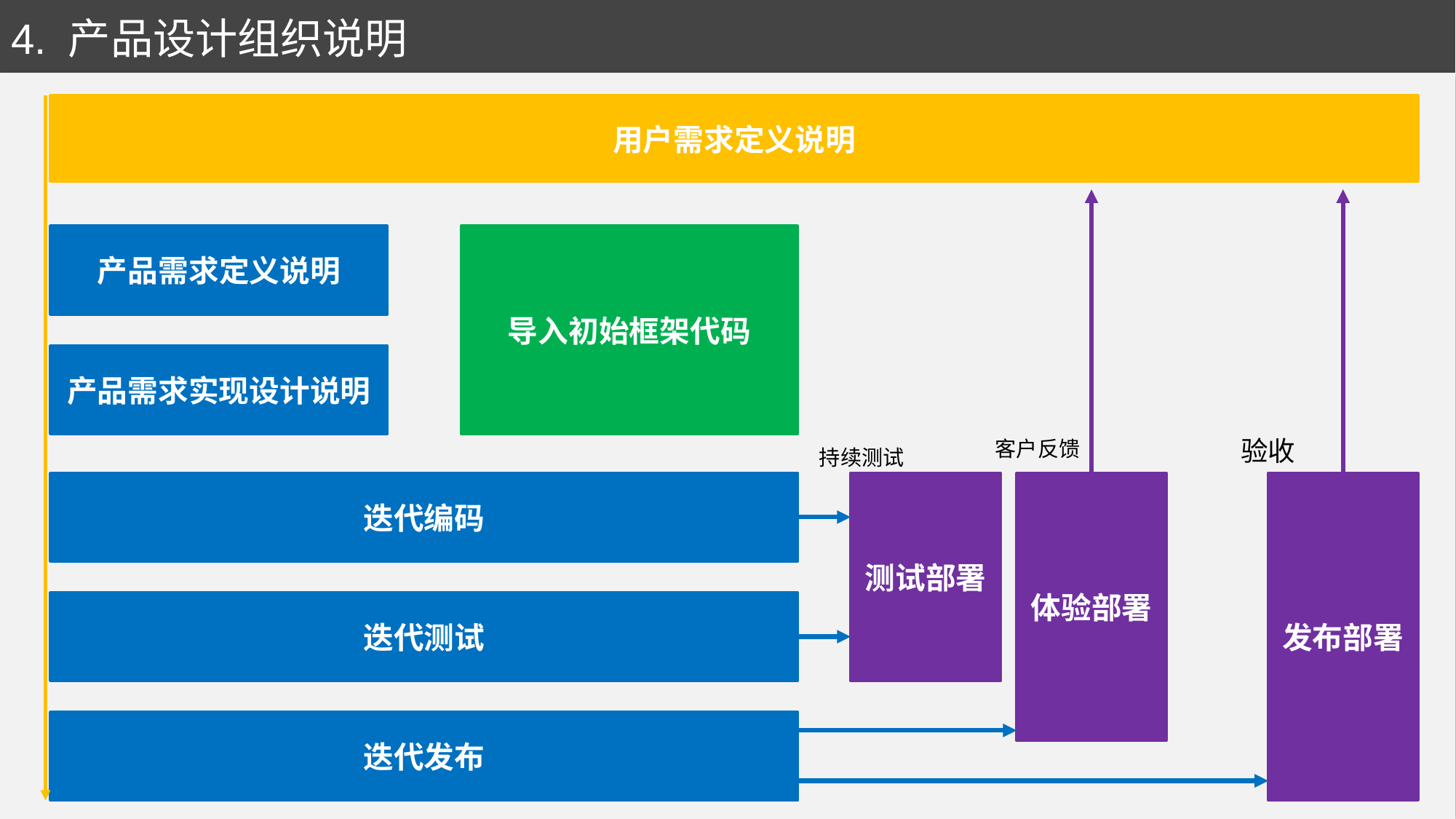

# 4. 产品设计组织说明
用户需求定义说明
产品需求定义说明
导入初始框架代码
产品需求实现设计说明
验收
客户反馈
持续测试
体验部署
发布部署
迭代编码
测试部署
迭代测试
迭代发布